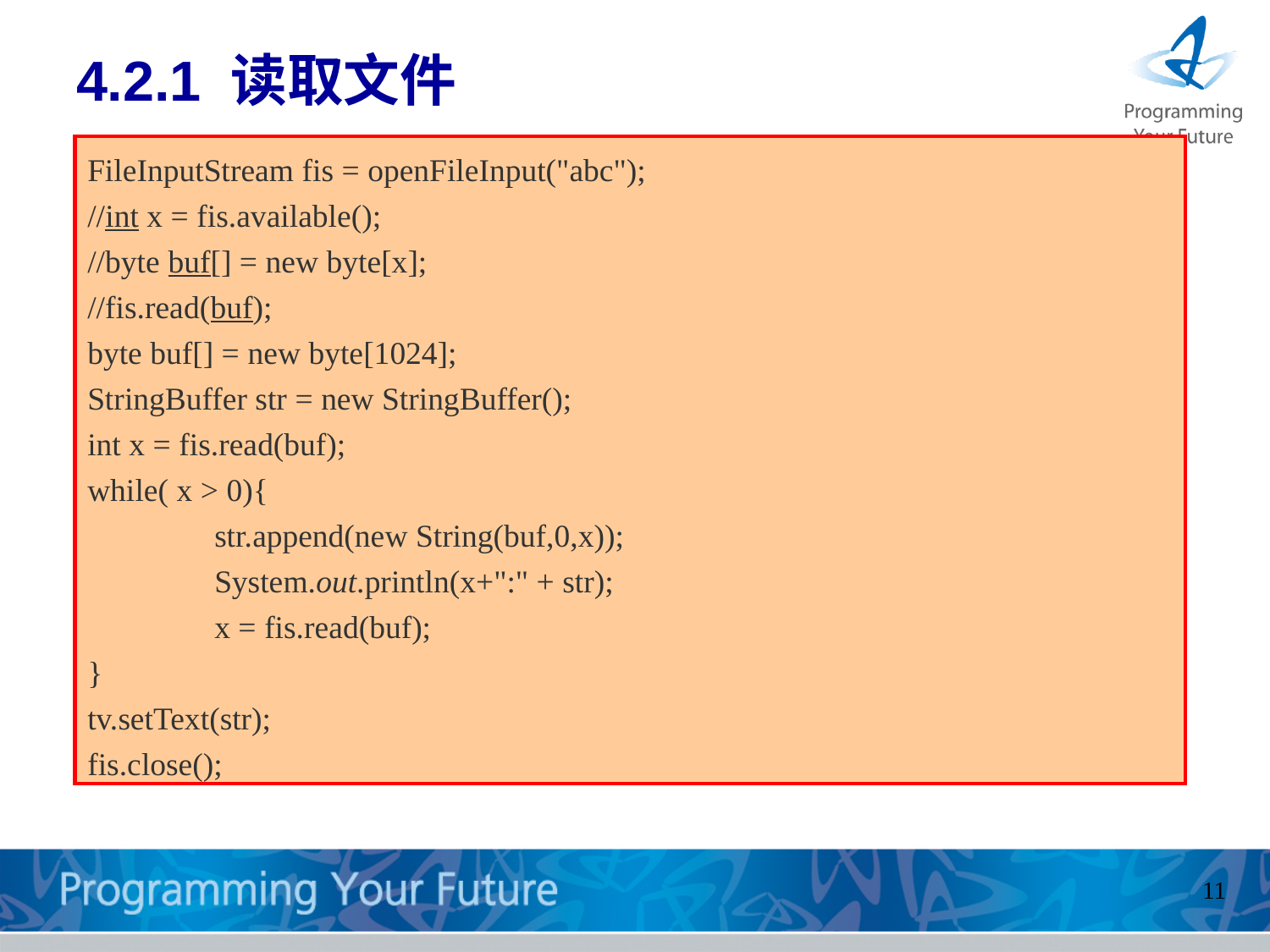

# 4.2.1 读取文件
FileInputStream fis = openFileInput("abc");
//int x = fis.available();
//byte buf[] = new byte[x];
//fis.read(buf);
byte buf[] = new byte[1024];
StringBuffer str = new StringBuffer();
int x = fis.read(buf);
while( x > 0){
	str.append(new String(buf,0,x));
	System.out.println(x+":" + str);
	x = fis.read(buf);
}
tv.setText(str);
fis.close();